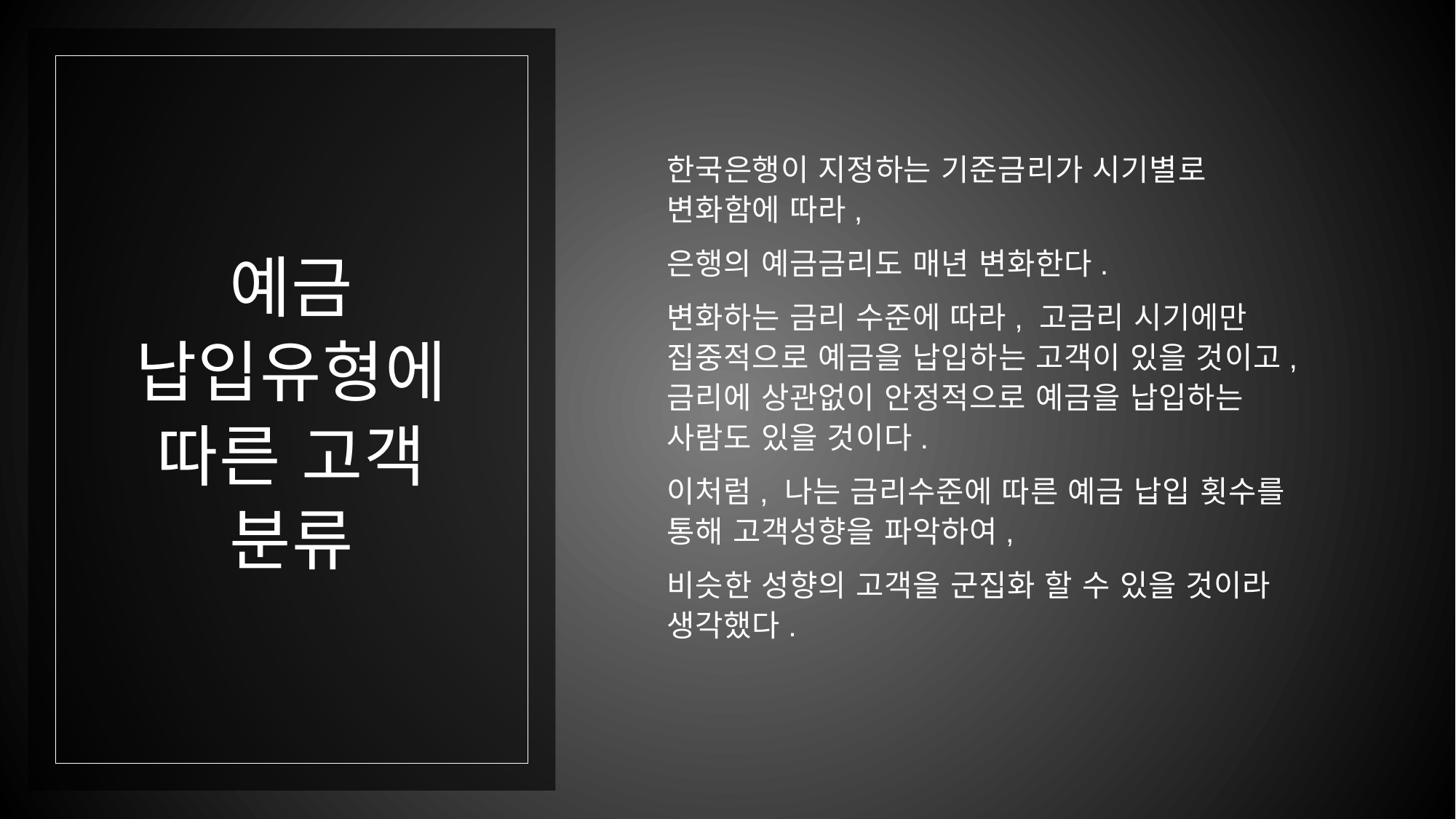

한국은행이 지정하는 기준금리가 시기별로 변화함에 따라,
은행의 예금금리도 매년 변화한다.
변화하는 금리 수준에 따라, 고금리 시기에만 집중적으로 예금을 납입하는 고객이 있을 것이고, 금리에 상관없이 안정적으로 예금을 납입하는 사람도 있을 것이다.
이처럼, 나는 금리수준에 따른 예금 납입 횟수를 통해 고객성향을 파악하여,
비슷한 성향의 고객을 군집화 할 수 있을 것이라 생각했다.
# 예금 납입유형에 따른 고객 분류